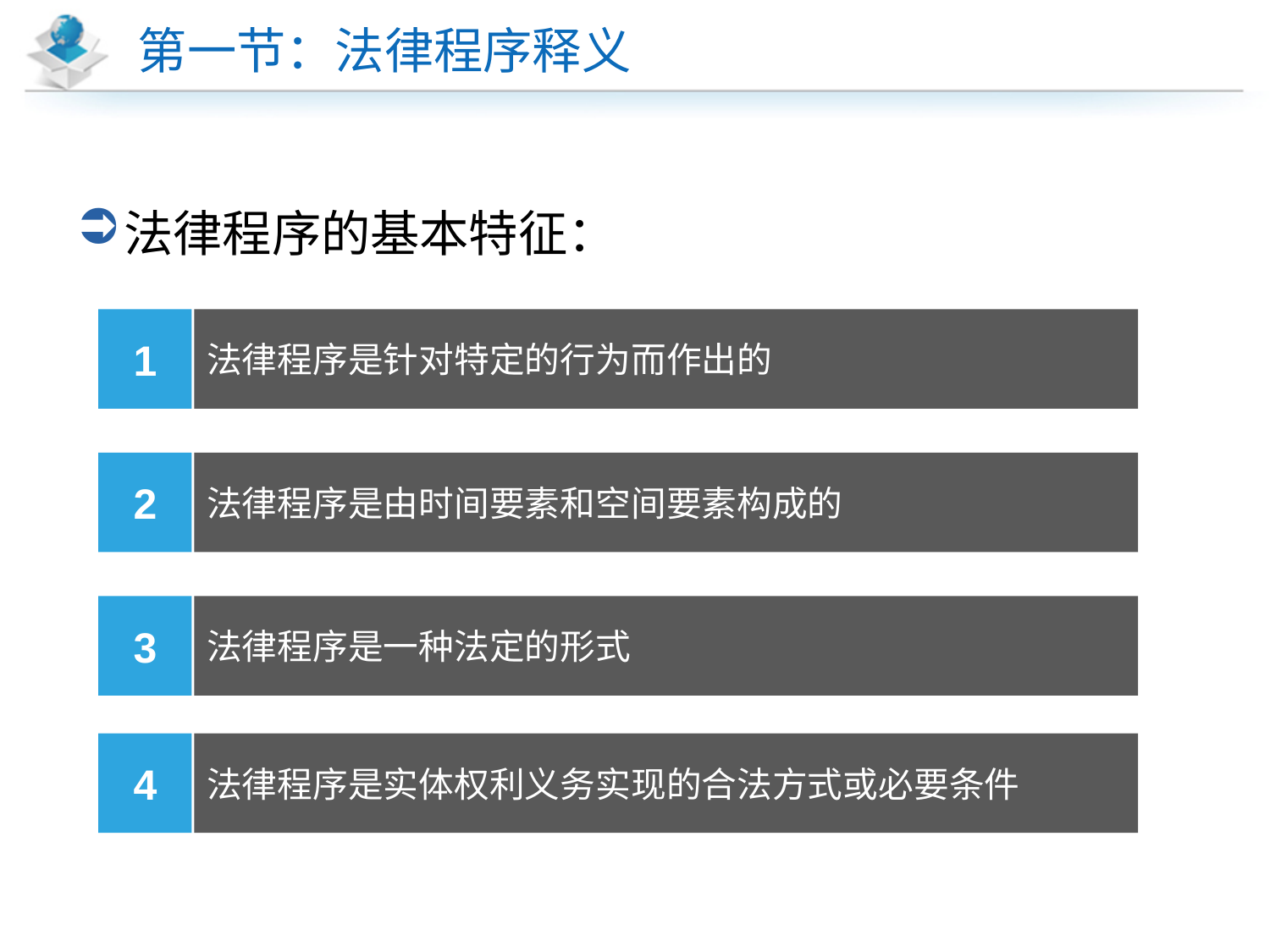

# 第一节：法律程序释义
法律程序的基本特征：
1
法律程序是针对特定的行为而作出的
2
法律程序是由时间要素和空间要素构成的
3
法律程序是一种法定的形式
4
法律程序是实体权利义务实现的合法方式或必要条件